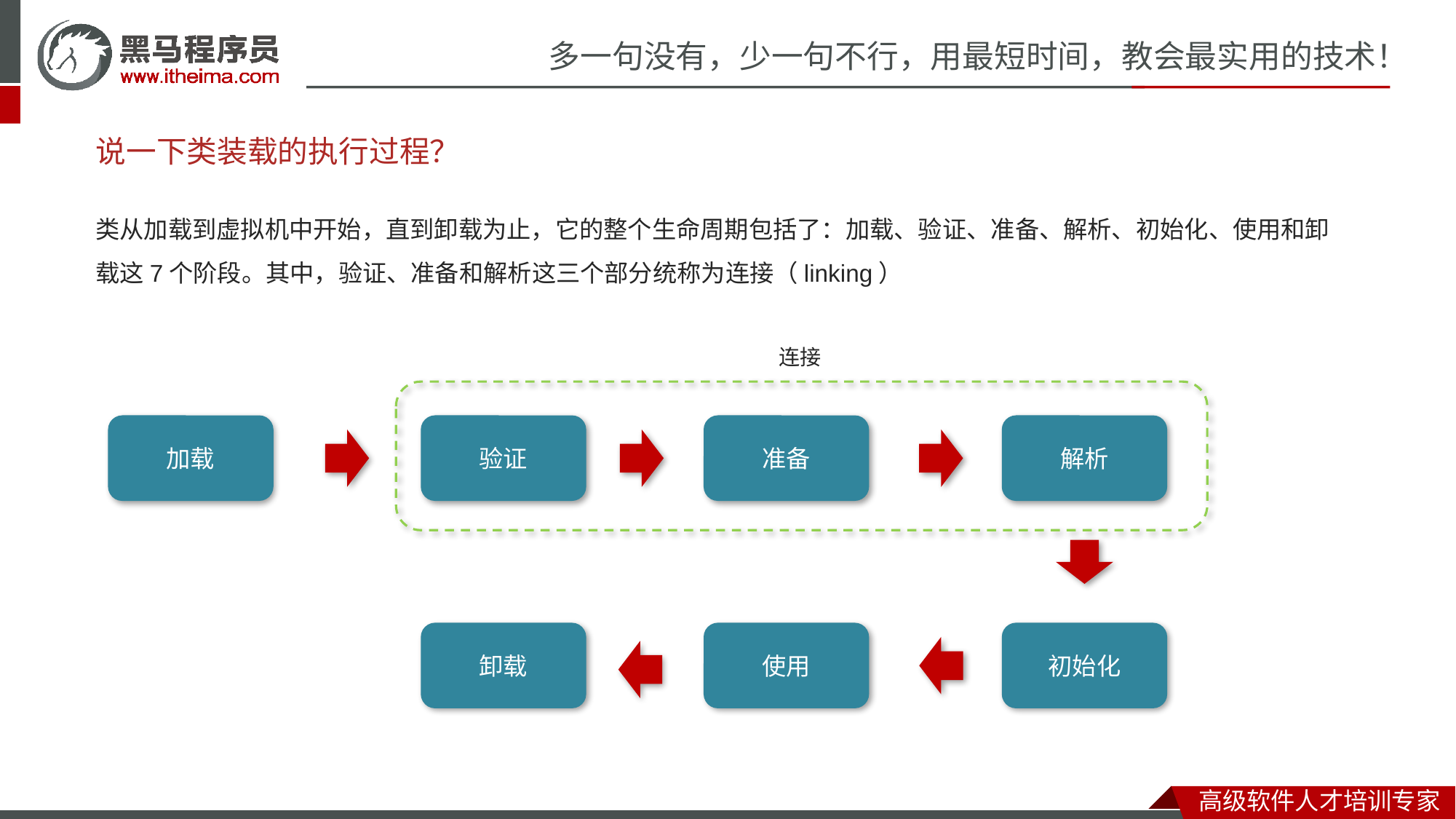

# 说一下类装载的执行过程？
类从加载到虚拟机中开始，直到卸载为止，它的整个生命周期包括了：加载、验证、准备、解析、初始化、使用和卸载这7个阶段。其中，验证、准备和解析这三个部分统称为连接（linking）
连接

准备
解析
验证
加载

卸载
使用
初始化